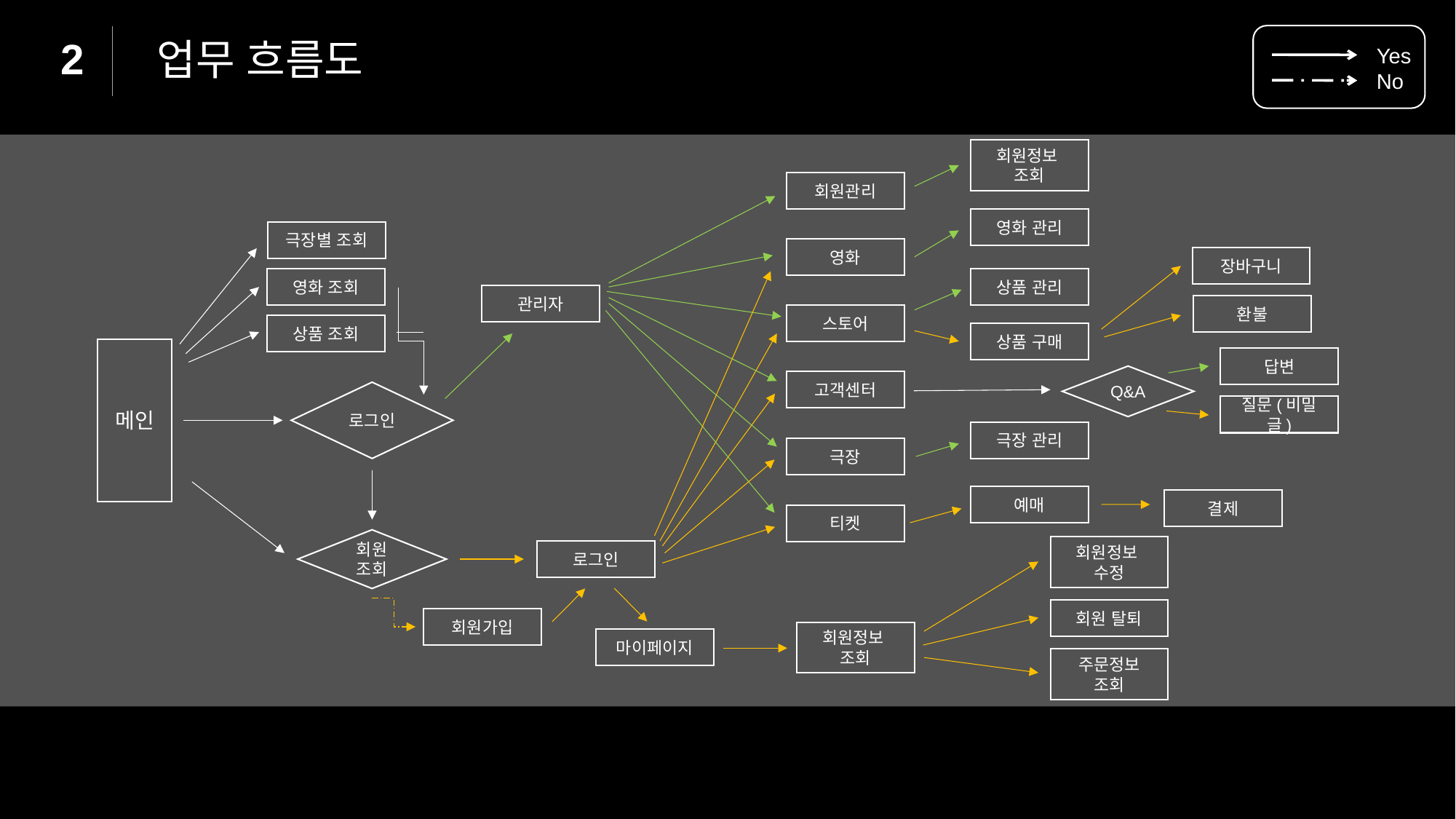

2
업무 흐름도
Yes
No

회원정보
조회
회원관리
영화 관리
극장별 조회
영화
장바구니
상품 관리
영화 조회
관리자
환불
스토어
상품 조회
상품 구매
메인
답변
Q&A
고객센터
로그인
질문(비밀글)
극장 관리
극장
예매
결제
티켓
회원 조회
회원정보
수정
로그인
회원 탈퇴
회원가입
회원정보
조회
마이페이지
주문정보
조회